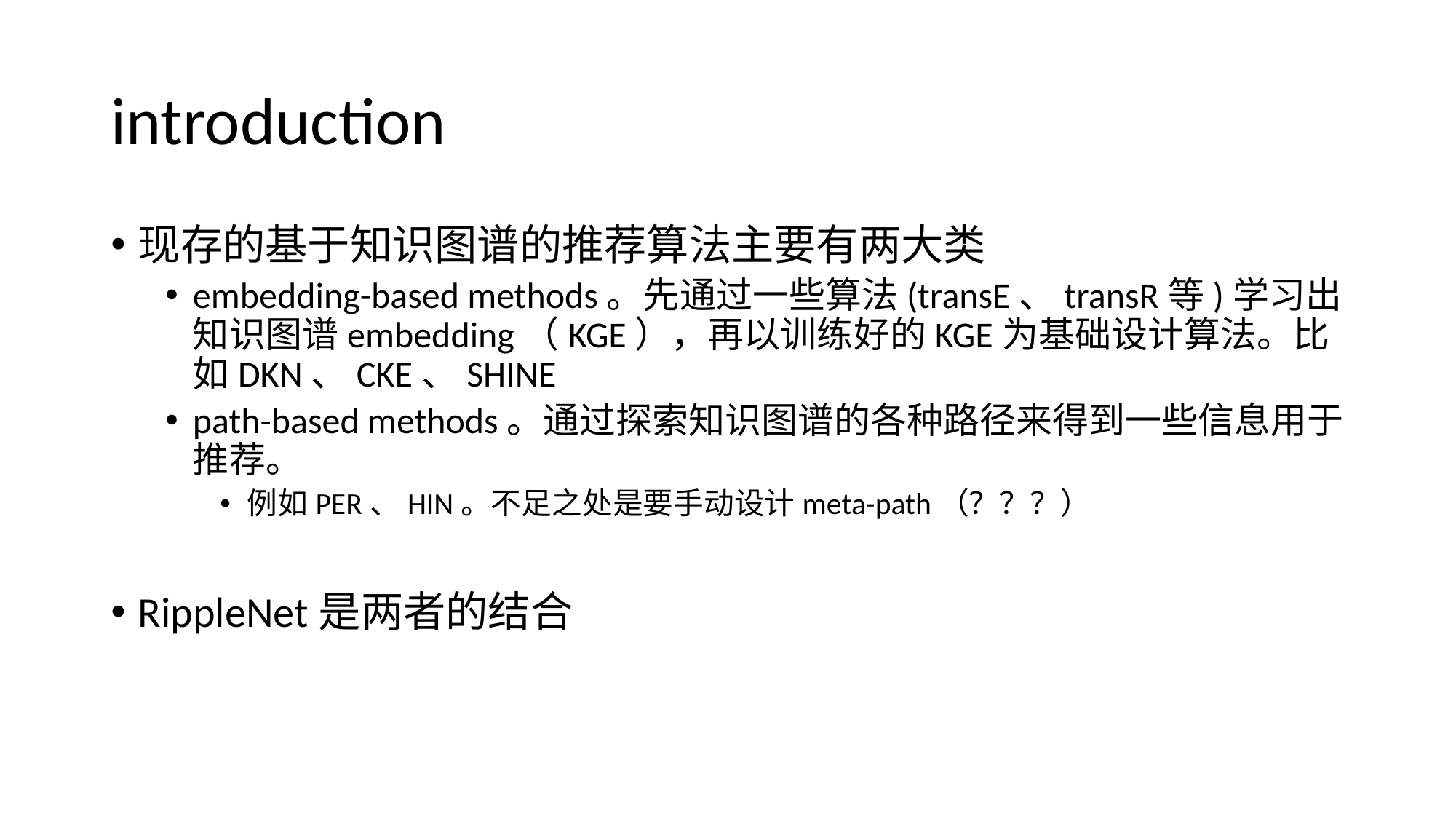

# introduction
现存的基于知识图谱的推荐算法主要有两大类
embedding-based methods。先通过一些算法(transE、transR等)学习出知识图谱embedding（KGE），再以训练好的KGE为基础设计算法。比如DKN、CKE、SHINE
path-based methods。通过探索知识图谱的各种路径来得到一些信息用于推荐。
例如PER、HIN。不足之处是要手动设计meta-path（？？？）

RippleNet是两者的结合